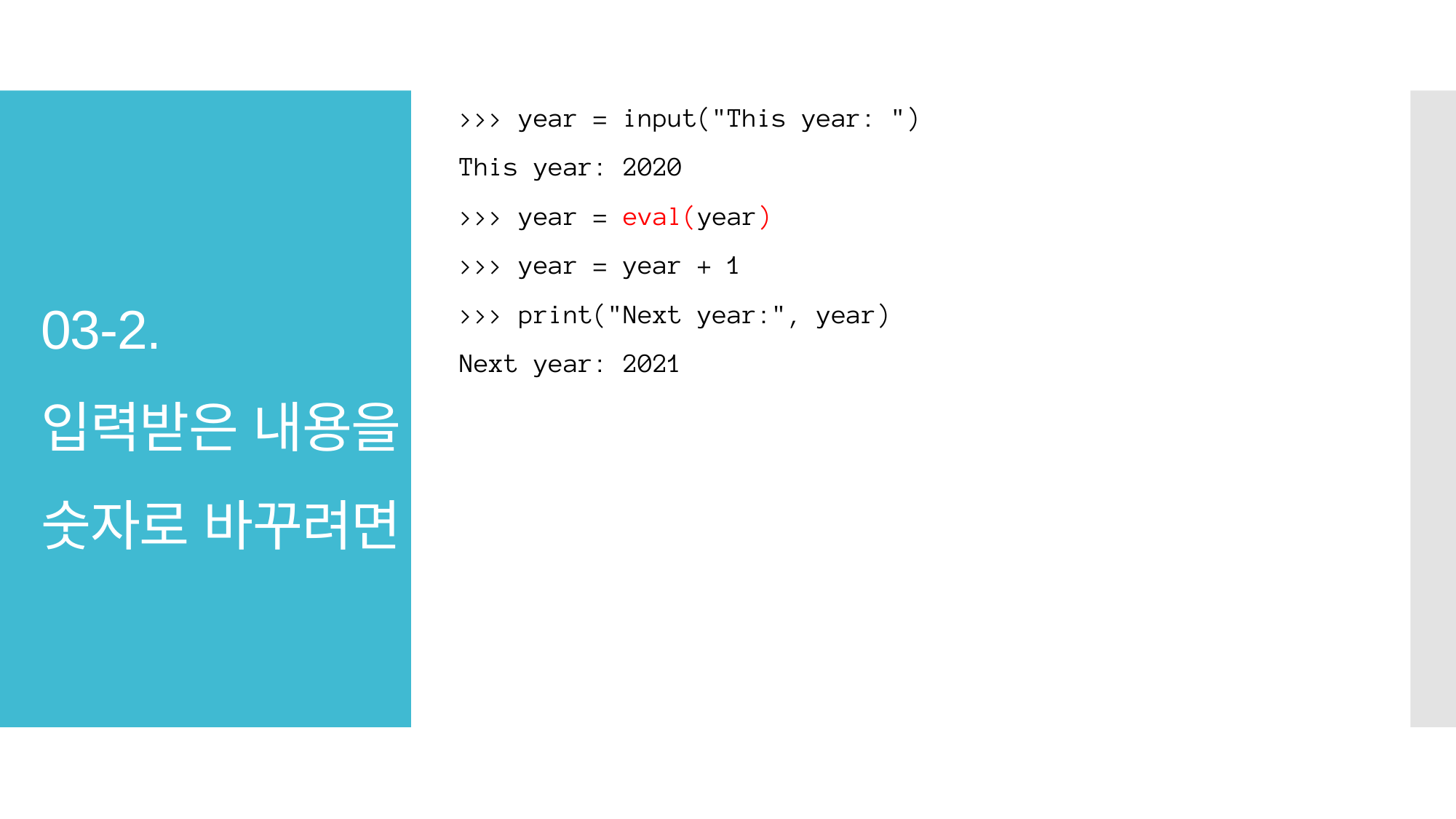

>>> year = input("This year: ")
This year: 2020
>>> year = eval(year)
>>> year = year + 1
>>> print("Next year:", year)
Next year: 2021
# 03-2. 입력받은 내용을 숫자로 바꾸려면